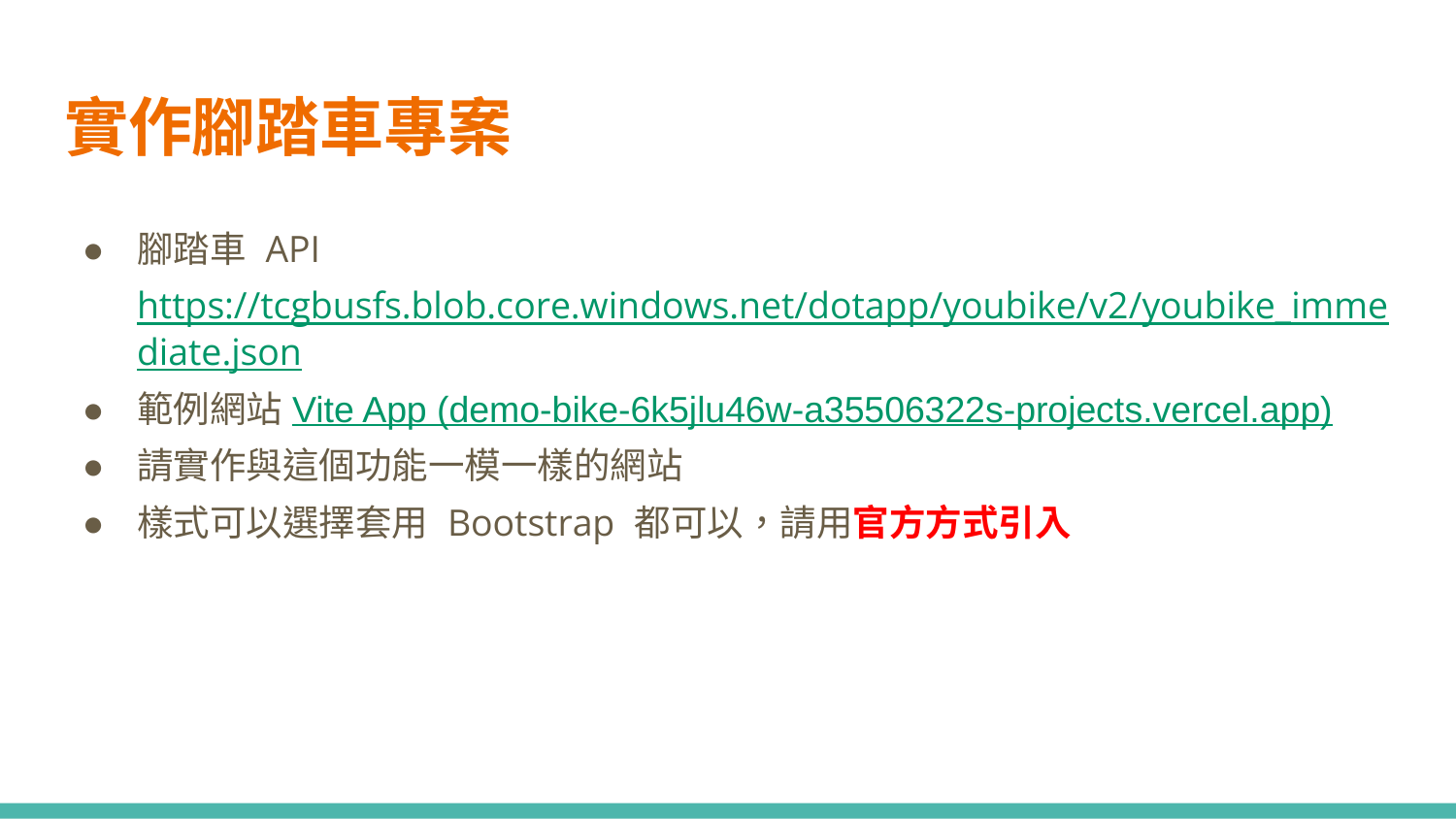

# 實作腳踏車專案
腳踏車 API https://tcgbusfs.blob.core.windows.net/dotapp/youbike/v2/youbike_immediate.json
範例網站Vite App (demo-bike-6k5jlu46w-a35506322s-projects.vercel.app)
請實作與這個功能一模一樣的網站
樣式可以選擇套用 Bootstrap 都可以，請用官方方式引入